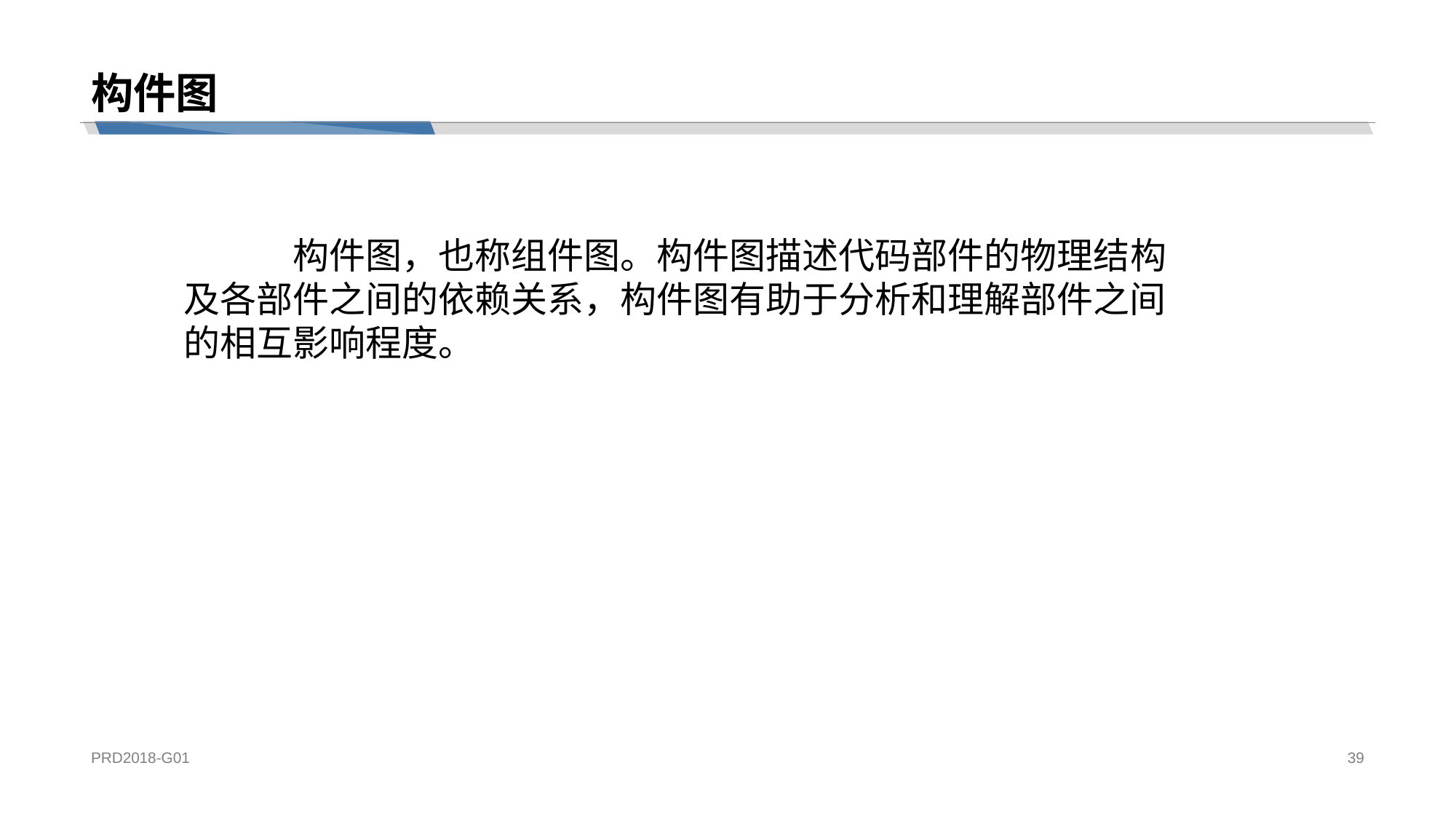

# 构件图
	构件图，也称组件图。构件图描述代码部件的物理结构及各部件之间的依赖关系，构件图有助于分析和理解部件之间的相互影响程度。
PRD2018-G01
39